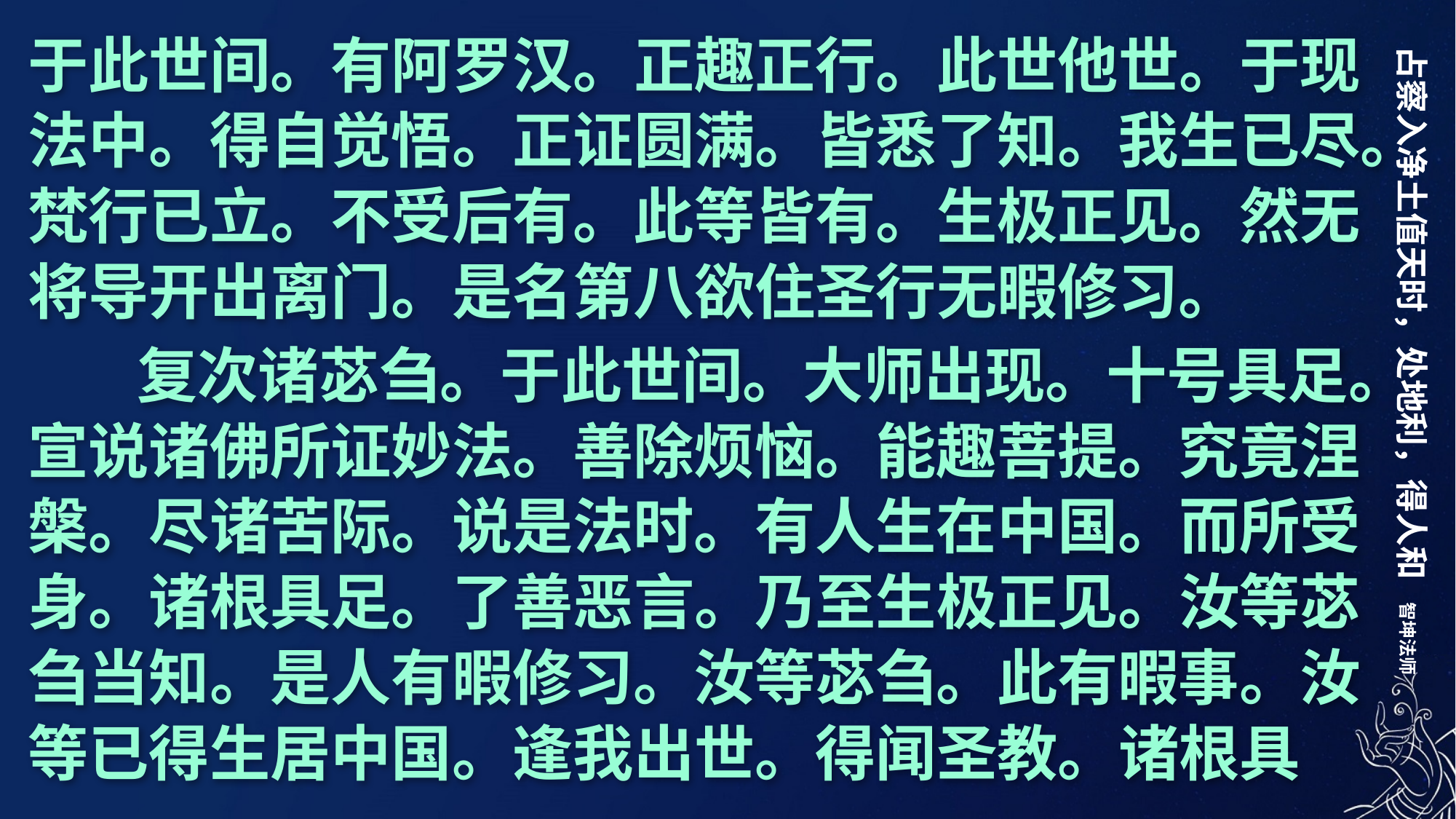

于此世间。有阿罗汉。正趣正行。此世他世。于现法中。得自觉悟。正证圆满。皆悉了知。我生已尽。梵行已立。不受后有。此等皆有。生极正见。然无将导开出离门。是名第八欲住圣行无暇修习。
	复次诸苾刍。于此世间。大师出现。十号具足。宣说诸佛所证妙法。善除烦恼。能趣菩提。究竟涅槃。尽诸苦际。说是法时。有人生在中国。而所受身。诸根具足。了善恶言。乃至生极正见。汝等苾刍当知。是人有暇修习。汝等苾刍。此有暇事。汝等已得生居中国。逢我出世。得闻圣教。诸根具